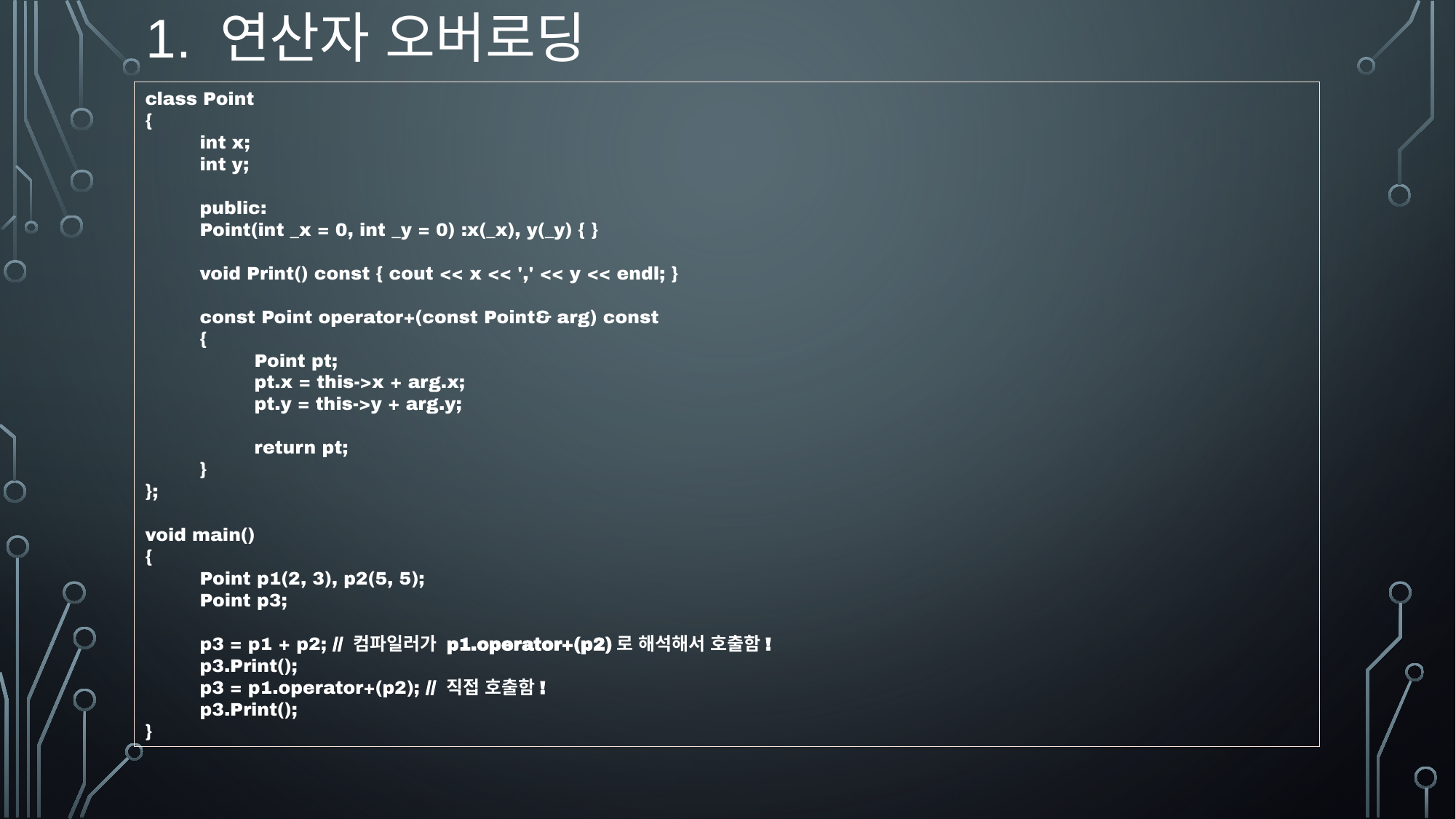

# 1. 연산자 오버로딩
class Point
{
int x;
int y;

public:
Point(int _x = 0, int _y = 0) :x(_x), y(_y) { }

void Print() const { cout << x << ',' << y << endl; }

const Point operator+(const Point& arg) const
{
Point pt;
pt.x = this->x + arg.x;
pt.y = this->y + arg.y;

return pt;
}
};

void main()
{
Point p1(2, 3), p2(5, 5);
Point p3;

p3 = p1 + p2; // 컴파일러가 p1.operator+(p2)로 해석해서 호출함!
p3.Print();
p3 = p1.operator+(p2); // 직접 호출함!
p3.Print();
}